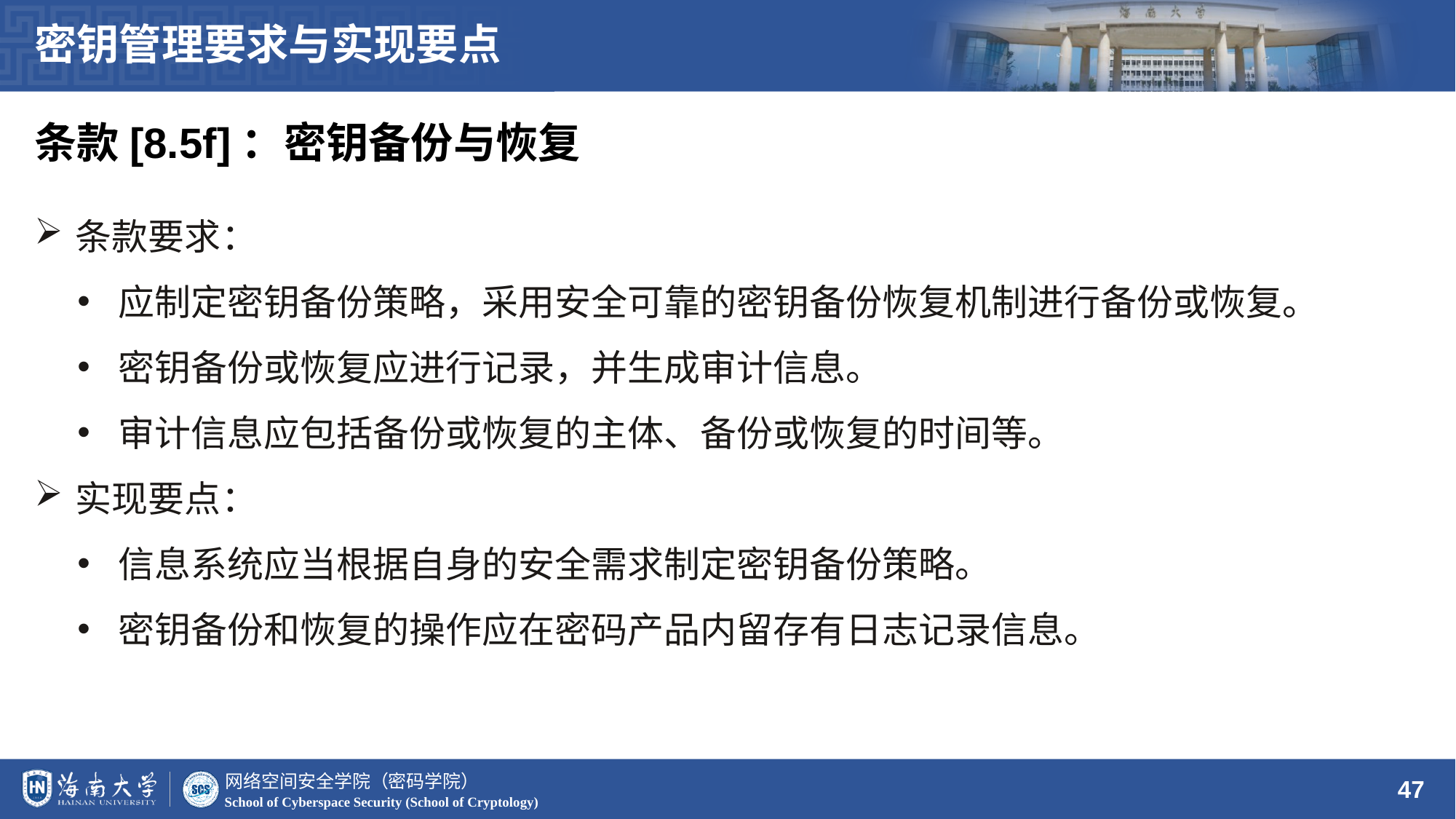

密钥管理要求与实现要点
条款[8.5f]：密钥备份与恢复
条款要求：
应制定密钥备份策略，采用安全可靠的密钥备份恢复机制进行备份或恢复。
密钥备份或恢复应进行记录，并生成审计信息。
审计信息应包括备份或恢复的主体、备份或恢复的时间等。
实现要点：
信息系统应当根据自身的安全需求制定密钥备份策略。
密钥备份和恢复的操作应在密码产品内留存有日志记录信息。
47